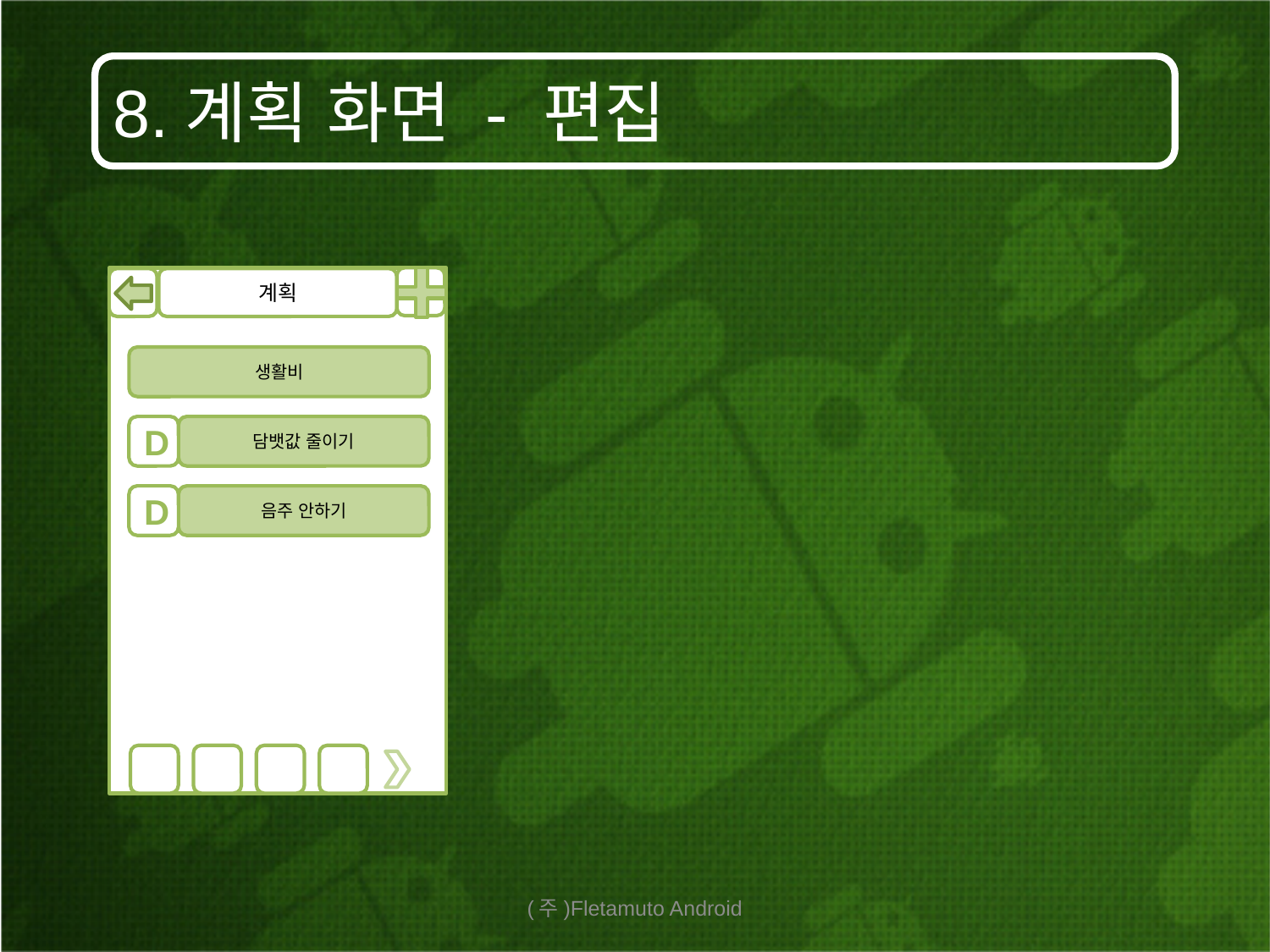

8.계획 화면 - 편집

계획

생활비
D
담뱃값 줄이기
D
음주 안하기

(주)Fletamuto Android